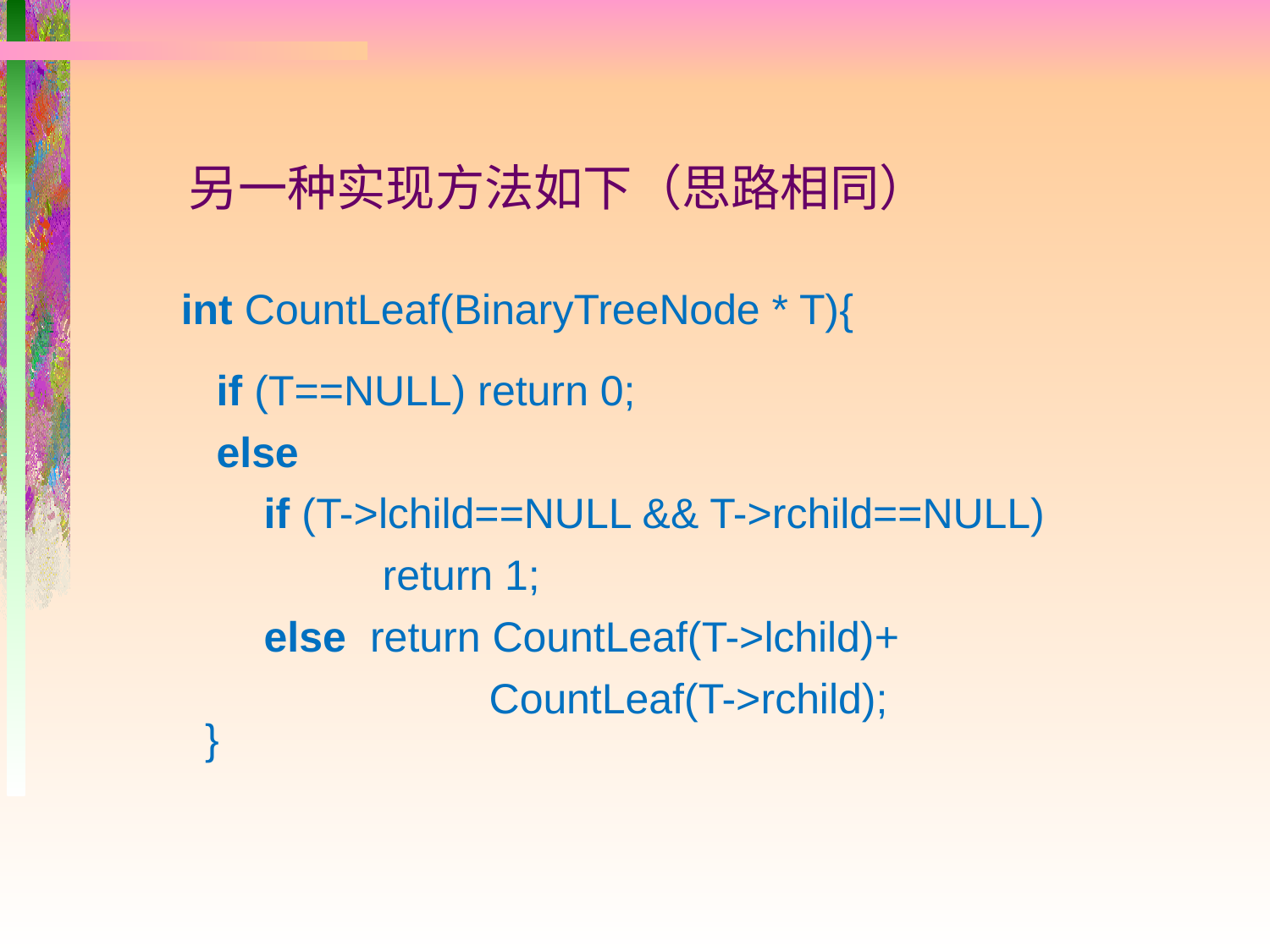

另一种实现方法如下（思路相同）
  int CountLeaf(BinaryTreeNode * T){
     if (T==NULL) return 0;
     else
         if (T->lchild==NULL && T->rchild==NULL)
                   return 1;
         else  return CountLeaf(T->lchild)+
                            CountLeaf(T->rchild);
}